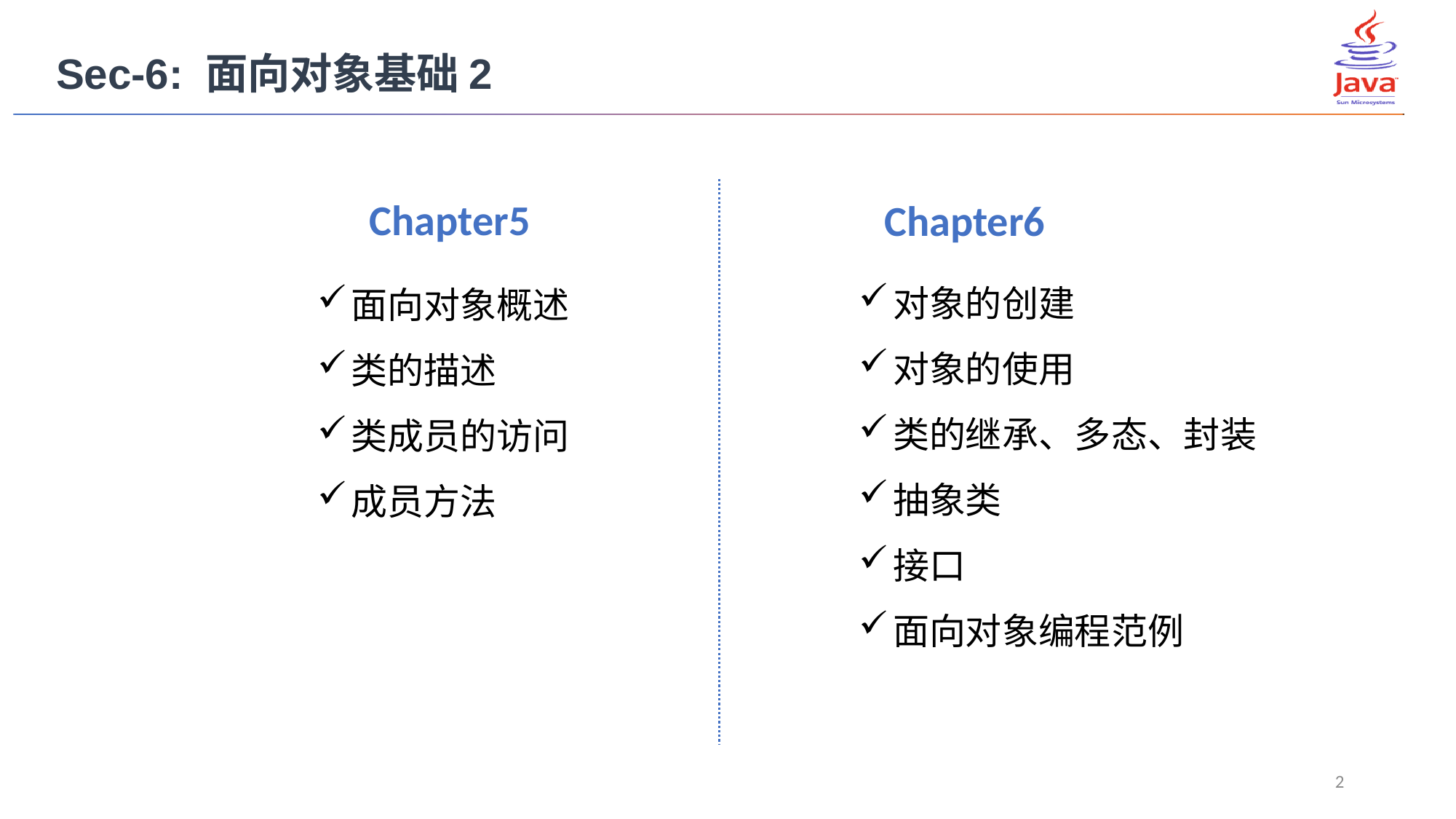

Sec-6: 面向对象基础2
Chapter5
Chapter6
对象的创建
对象的使用
类的继承、多态、封装
抽象类
接口
面向对象编程范例
面向对象概述
类的描述
类成员的访问
成员方法
2